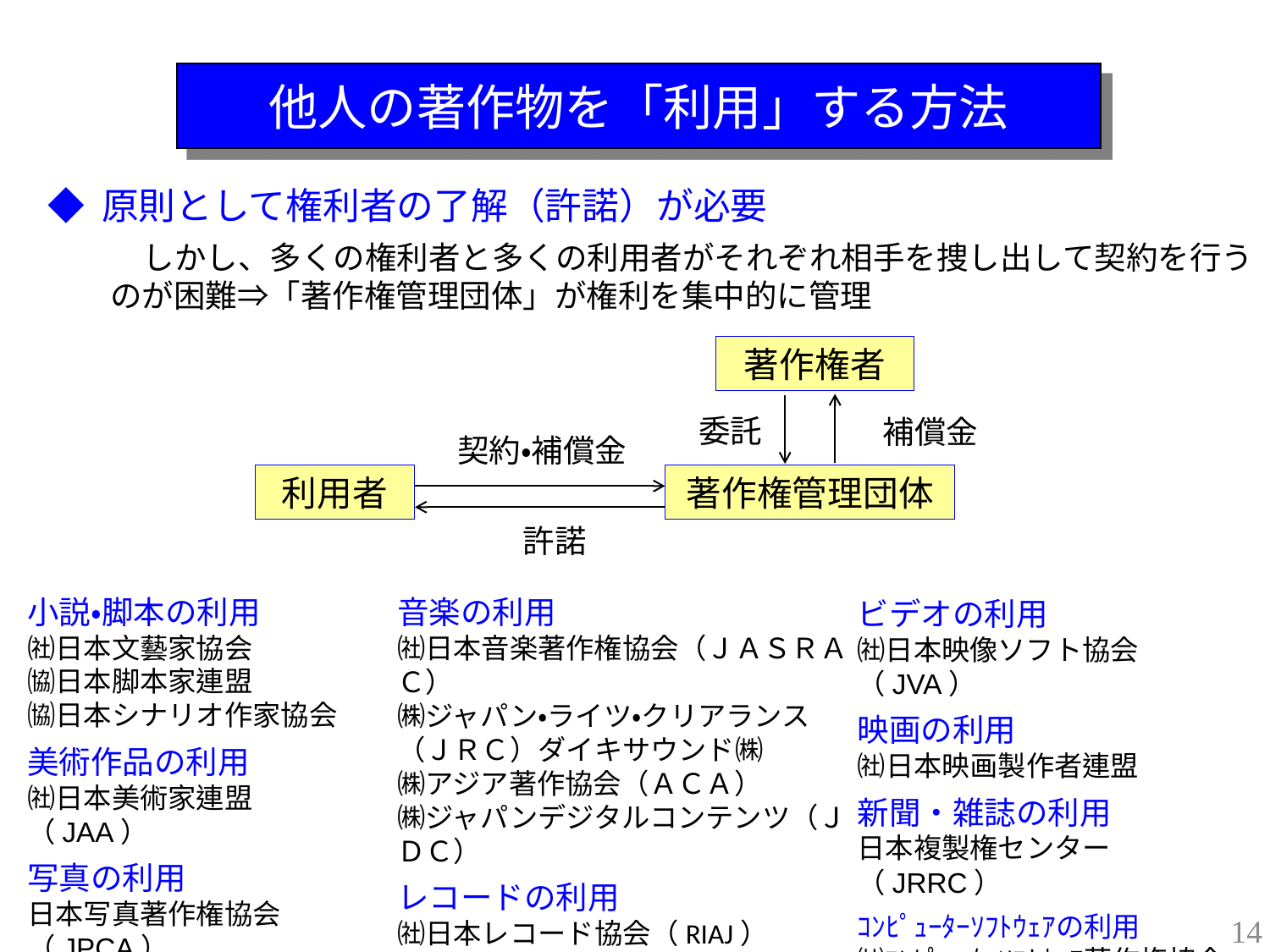

他人の著作物を「利用」する方法
◆ 原則として権利者の了解（許諾）が必要
　　　しかし、多くの権利者と多くの利用者がそれぞれ相手を捜し出して契約を行うのが困難⇒「著作権管理団体」が権利を集中的に管理
著作権者
委託
補償金
契約・補償金
利用者
著作権管理団体
許諾
小説・脚本の利用
㈳日本文藝家協会
㈿日本脚本家連盟
㈿日本シナリオ作家協会
美術作品の利用
㈳日本美術家連盟（JAA）
写真の利用
日本写真著作権協会（JPCA）
音楽の利用
㈳日本音楽著作権協会（ＪＡＳＲＡＣ）
㈱ジャパン・ライツ・クリアランス（ＪＲＣ）ダイキサウンド㈱
㈱アジア著作協会（ＡＣＡ）
㈱ジャパンデジタルコンテンツ（ＪＤＣ）
レコードの利用
㈳日本レコード協会（RIAJ）
ビデオの利用
㈳日本映像ソフト協会（JVA）
映画の利用
㈳日本映画製作者連盟
新聞・雑誌の利用
日本複製権センター（JRRC）
ｺﾝﾋﾟｭｰﾀｰｿﾌﾄｳｪｱの利用
㈳ｺﾝﾋﾟｭｰﾀｰｿﾌﾄｳｪｱ著作権協会（ACCS）
14